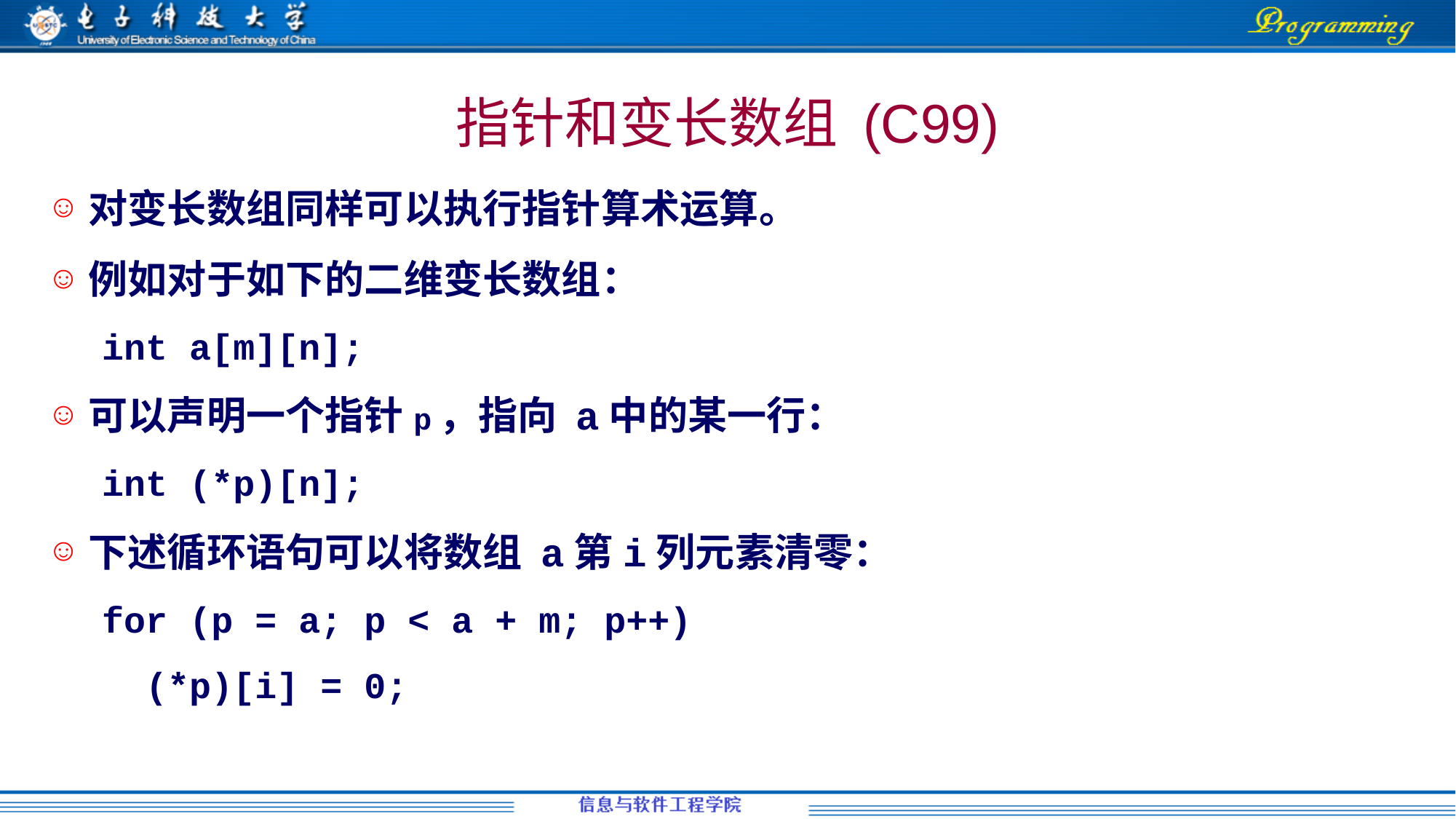

对变长数组同样可以执行指针算术运算。
例如对于如下的二维变长数组：
int a[m][n];
可以声明一个指针p，指向 a中的某一行：
int (*p)[n];
下述循环语句可以将数组 a第i列元素清零：
for (p = a; p < a + m; p++)
  (*p)[i] = 0;
指针和变长数组 (C99)